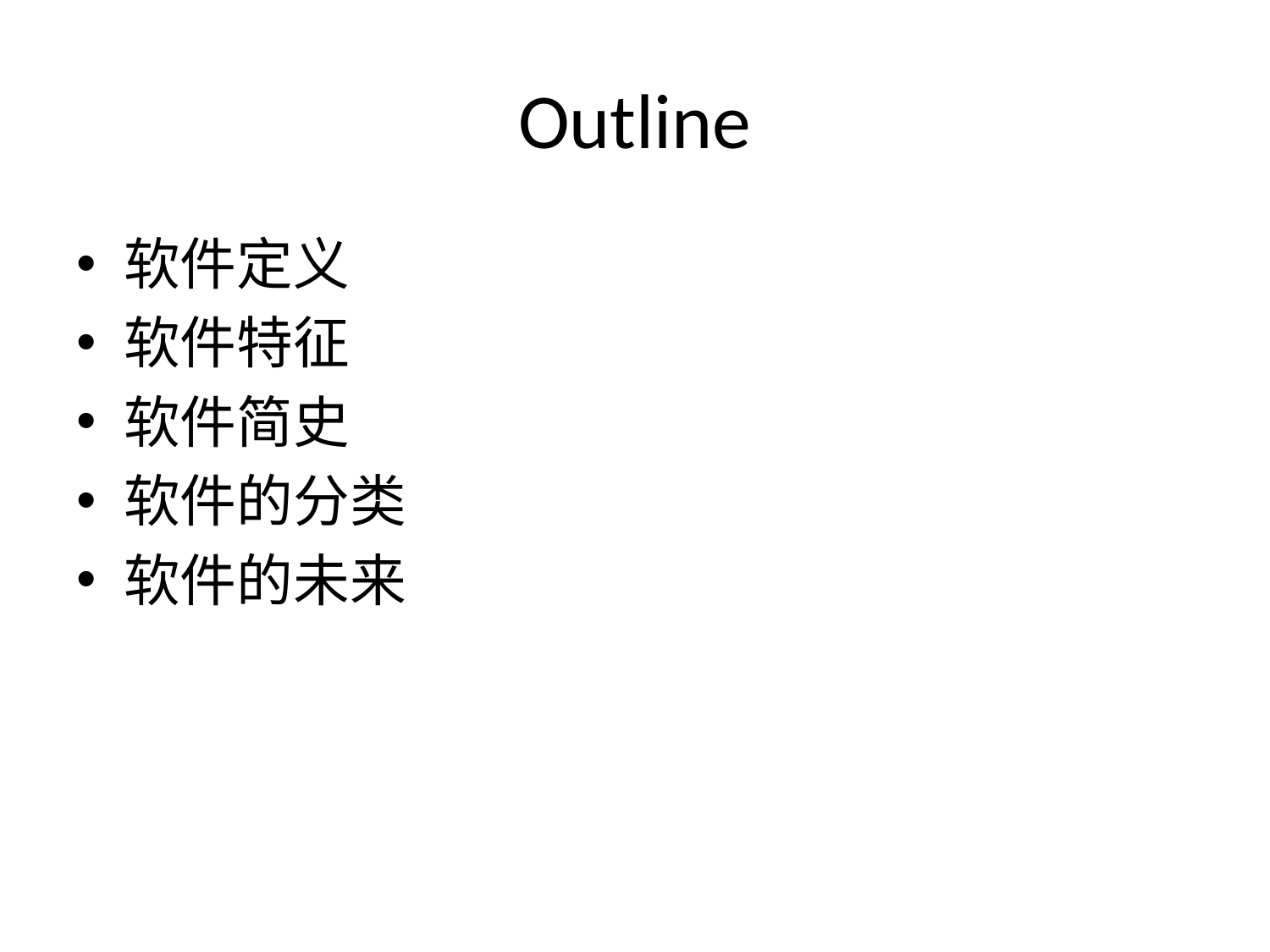

# Outline
软件定义
软件特征
软件简史
软件的分类
软件的未来